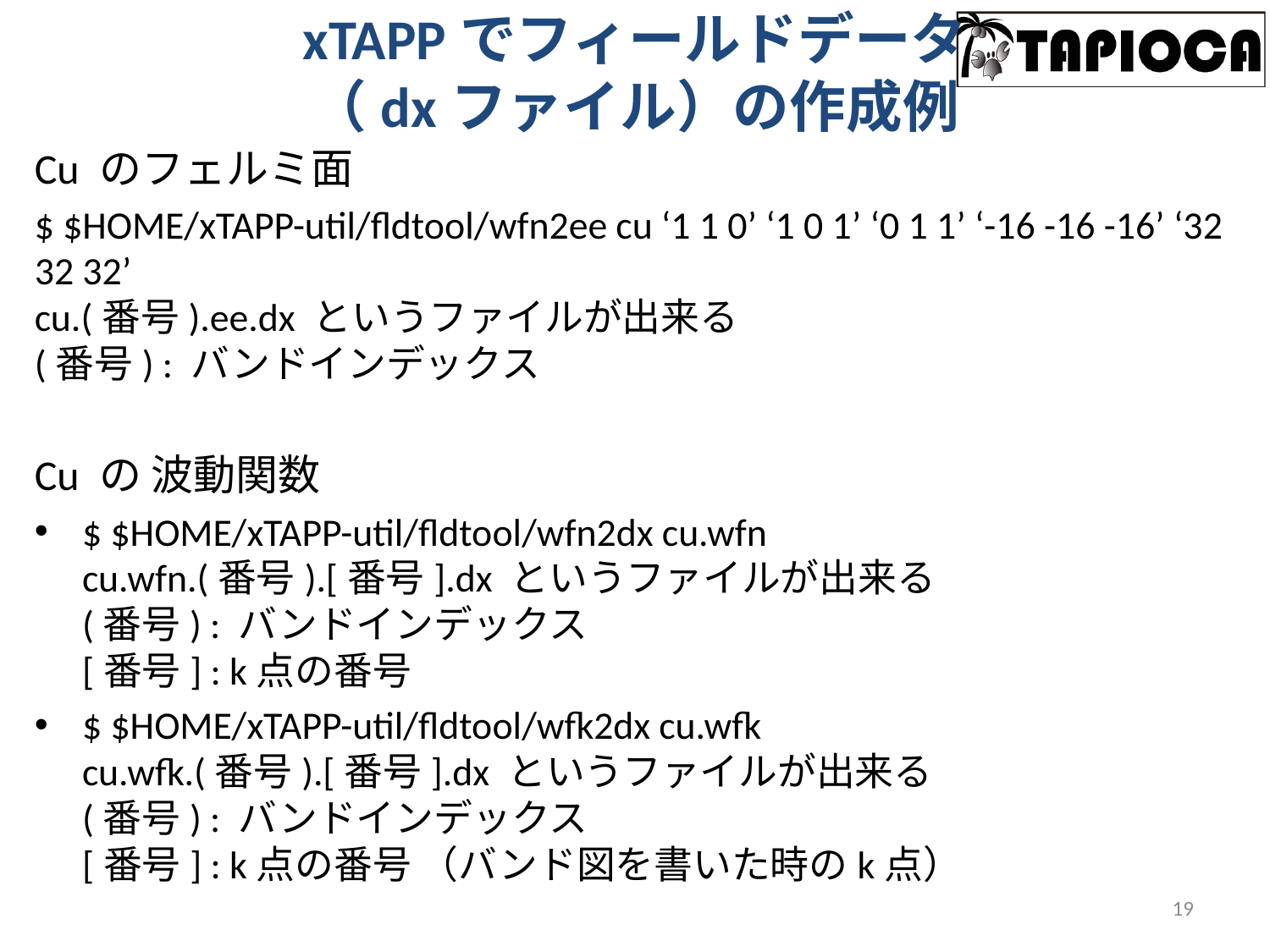

# xTAPPでフィールドデータ （dxファイル）の作成例
Cu のフェルミ面
$ $HOME/xTAPP-util/fldtool/wfn2ee cu ‘1 1 0’ ‘1 0 1’ ‘0 1 1’ ‘-16 -16 -16’ ‘32 32 32’
cu.(番号).ee.dx というファイルが出来る
(番号) : バンドインデックス

Cu の 波動関数
$ $HOME/xTAPP-util/fldtool/wfn2dx cu.wfn
cu.wfn.(番号).[番号].dx というファイルが出来る
(番号) : バンドインデックス
[番号] : k点の番号
$ $HOME/xTAPP-util/fldtool/wfk2dx cu.wfk
cu.wfk.(番号).[番号].dx というファイルが出来る
(番号) : バンドインデックス
[番号] : k点の番号 （バンド図を書いた時のk点）
19